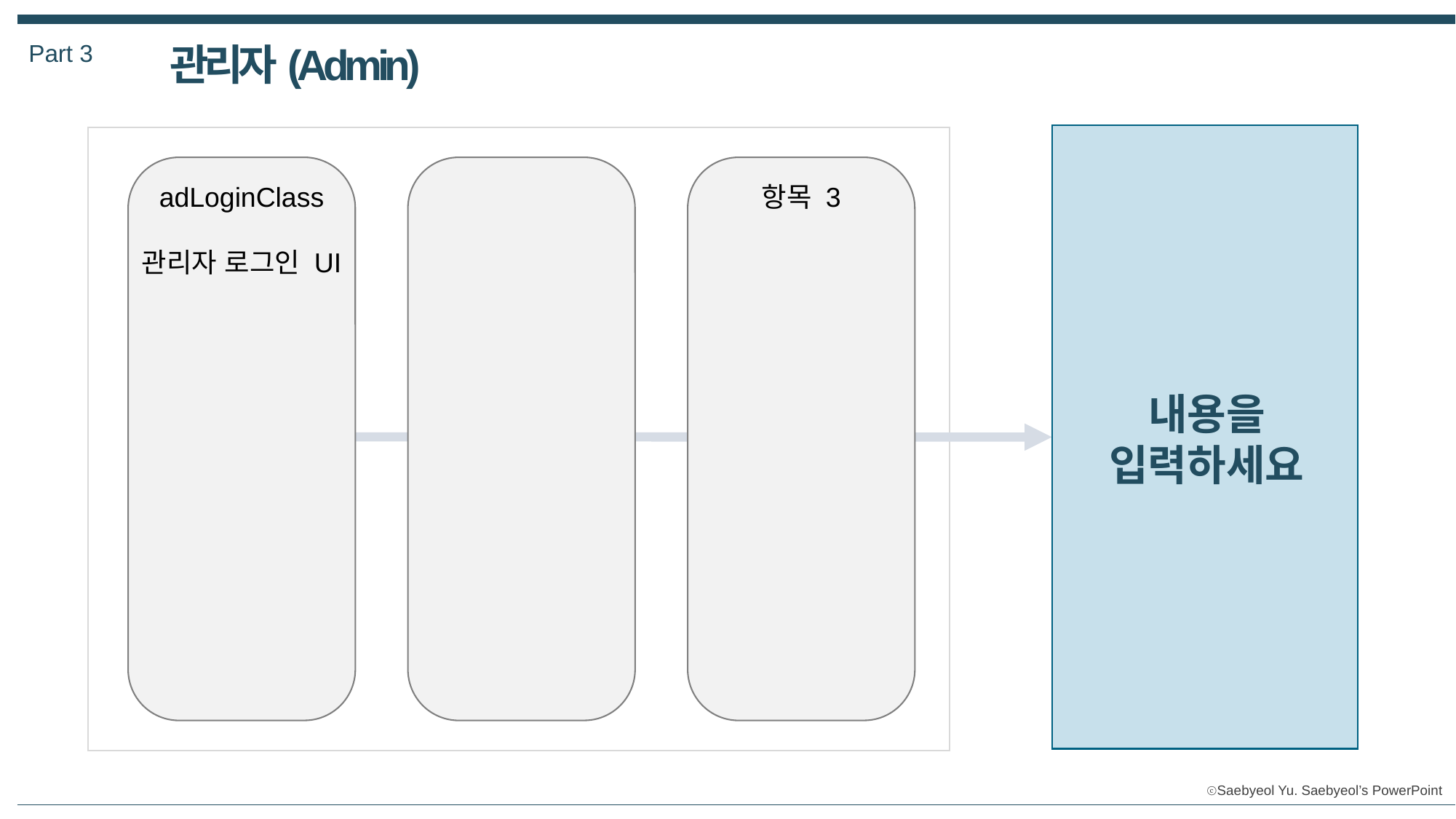

Part 3
관리자(Admin)

adLoginClass
관리자 로그인 UI

항목 3
내용을
입력하세요